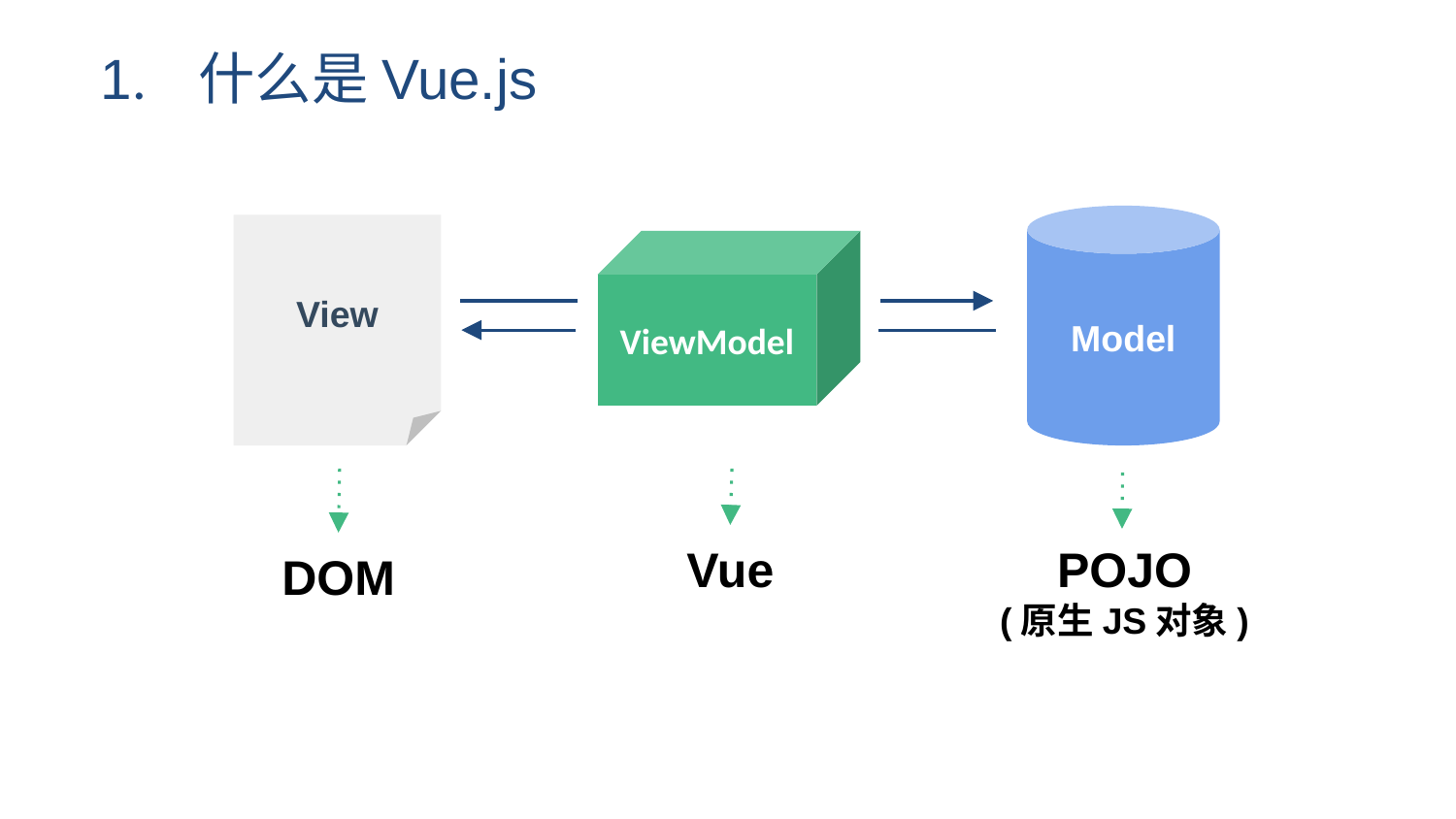

1.   什么是Vue.js
Model
View
ViewModel
Vue
POJO
(原生JS对象)
DOM